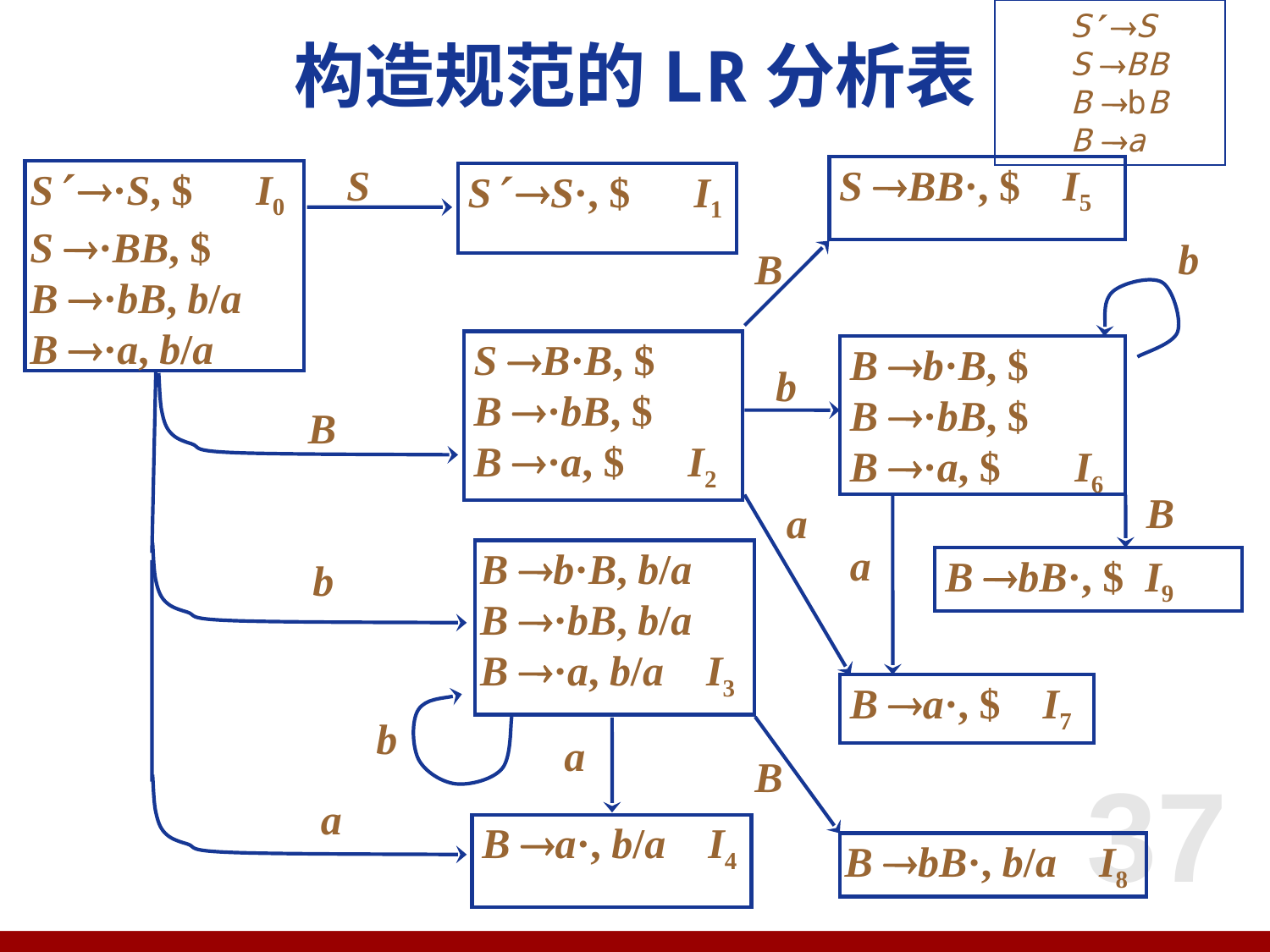

# 构造规范的LR分析表
S′ →S
S →BB
B →bB
B →a
S
S′ →S·, $      I1

S →BB·, $    I5
b
B

B →b·B, $
B →·bB, $
B →·a, $       I6
b

B

a

a
B →bB·, $  I9
B →a·, $    I7

B
B →bB·, b/a    I8
S′ →·S, $      I0
S →·BB, $
B →·bB, b/a
B →·a, b/a
S →B·B, $
B →·bB, $
B →·a, $      I2

B

B →b·B, b/a
B →·bB, b/a
B →·a, b/a    I3

b

b

a

a
B →a·, b/a    I4
37